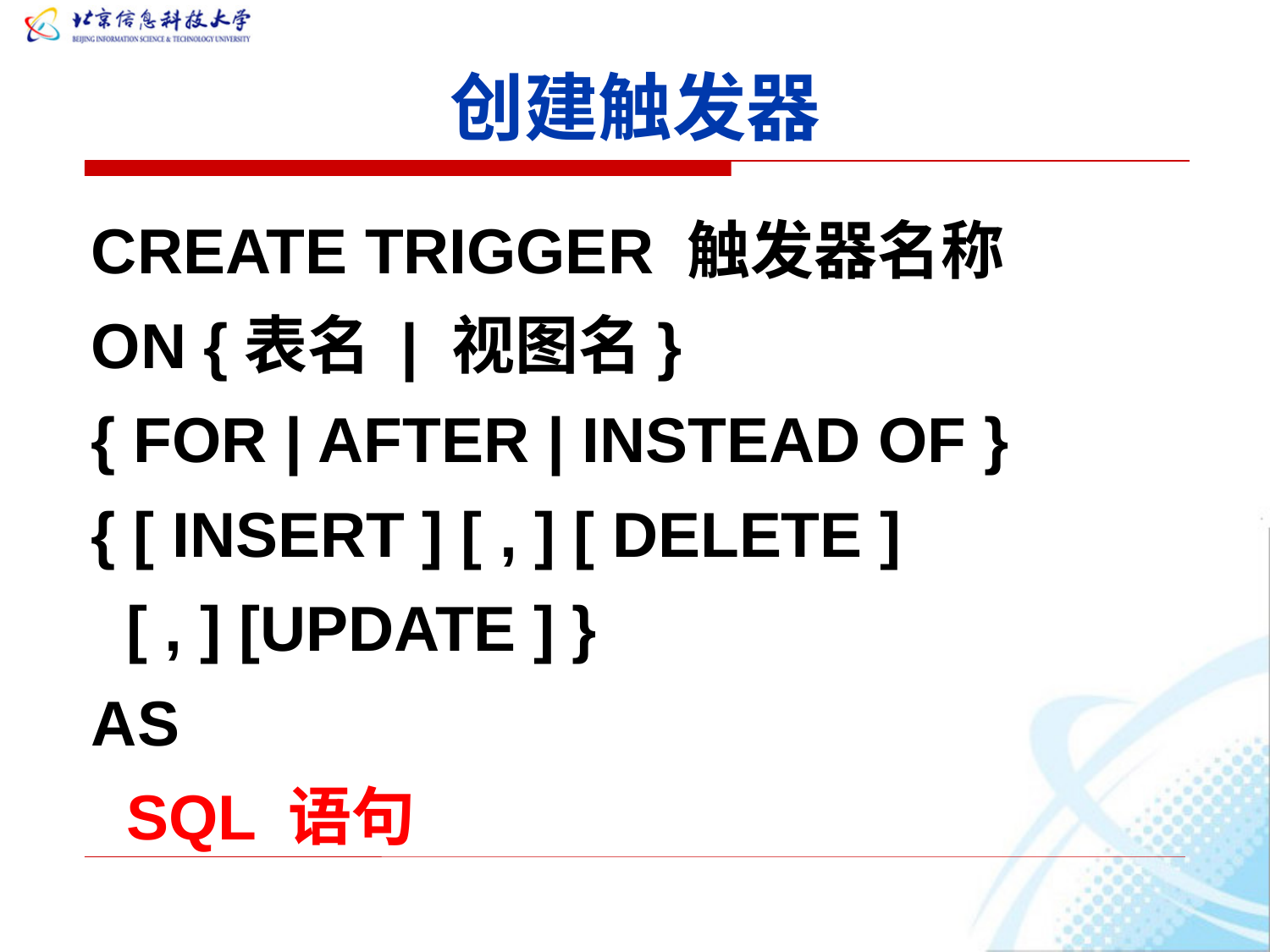

# 创建触发器
CREATE TRIGGER 触发器名称
ON {表名 | 视图名}
{ FOR | AFTER | INSTEAD OF }
{ [ INSERT ] [ , ] [ DELETE ]
  [ , ] [UPDATE ] }
AS
  SQL 语句

3